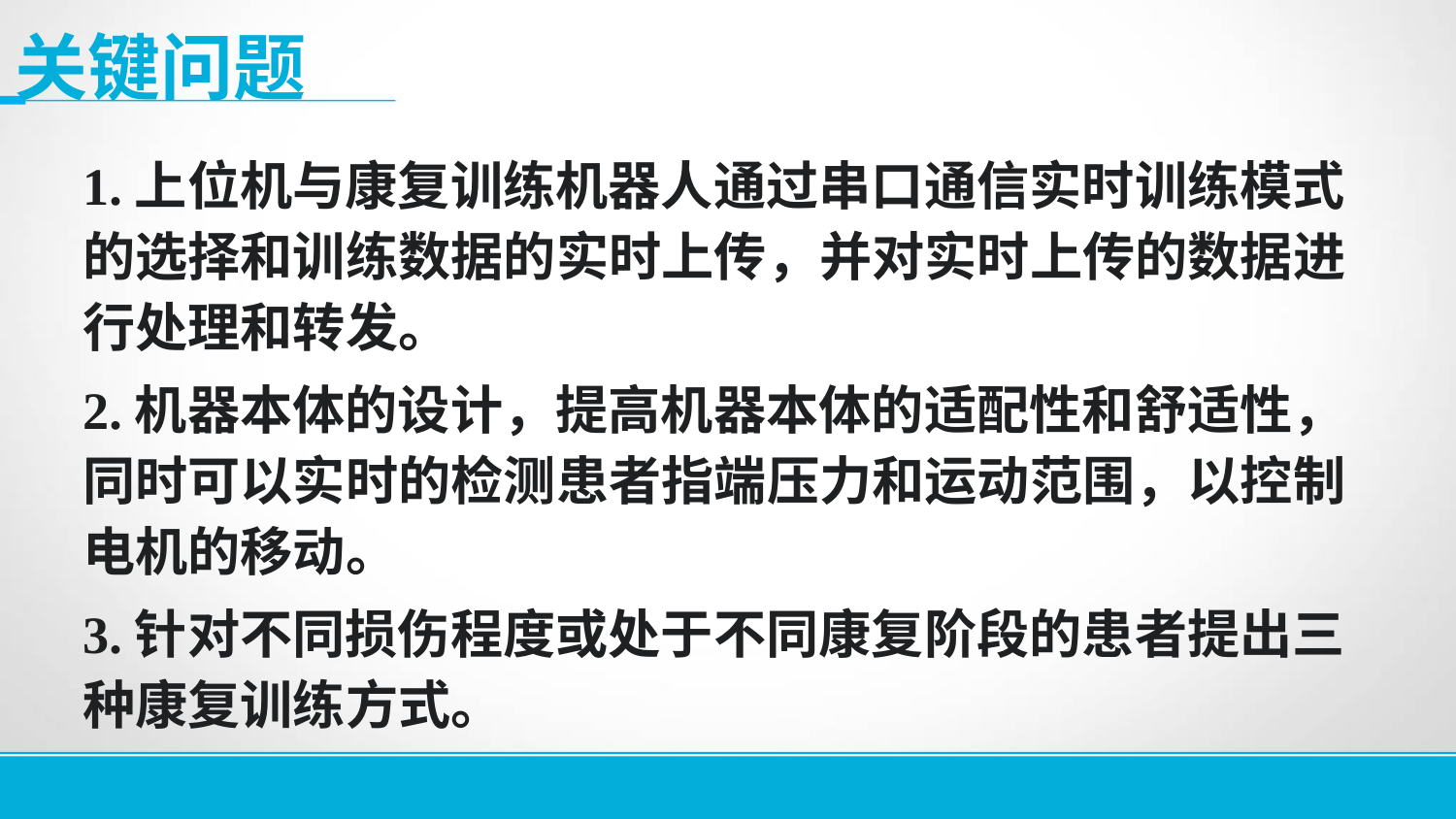

# 关键问题
1.上位机与康复训练机器人通过串口通信实时训练模式的选择和训练数据的实时上传，并对实时上传的数据进行处理和转发。
2.机器本体的设计，提高机器本体的适配性和舒适性，同时可以实时的检测患者指端压力和运动范围，以控制电机的移动。
3.针对不同损伤程度或处于不同康复阶段的患者提出三种康复训练方式。